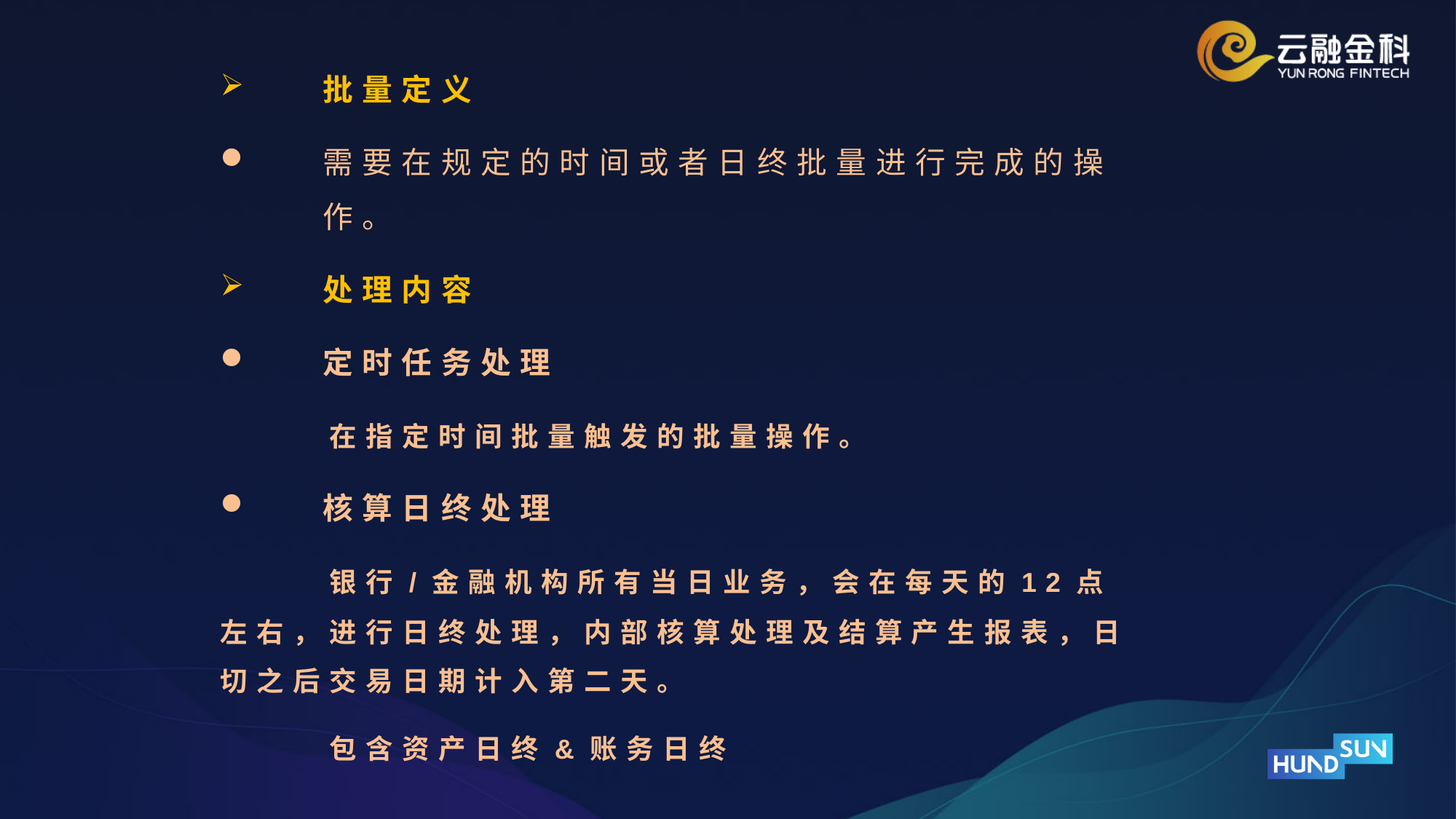

批量定义
需要在规定的时间或者日终批量进行完成的操作。
处理内容
定时任务处理
	在指定时间批量触发的批量操作。
核算日终处理
	银行/金融机构所有当日业务，会在每天的12点左右，进行日终处理，内部核算处理及结算产生报表，日切之后交易日期计入第二天。
	包含资产日终&账务日终